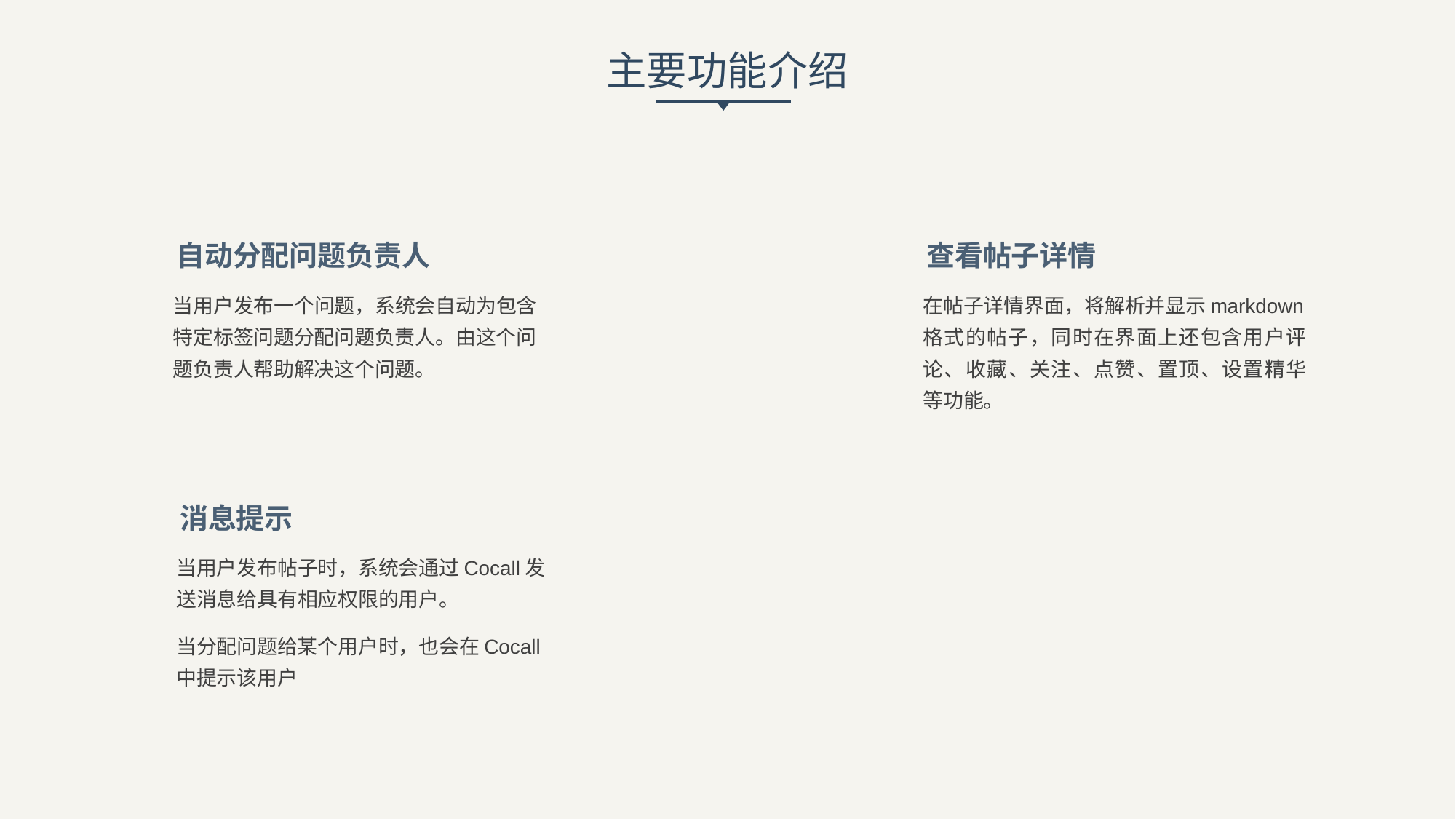

主要功能介绍
自动分配问题负责人
查看帖子详情
当用户发布一个问题，系统会自动为包含特定标签问题分配问题负责人。由这个问题负责人帮助解决这个问题。
在帖子详情界面，将解析并显示markdown格式的帖子，同时在界面上还包含用户评论、收藏、关注、点赞、置顶、设置精华等功能。
消息提示
当用户发布帖子时，系统会通过Cocall发送消息给具有相应权限的用户。
当分配问题给某个用户时，也会在Cocall中提示该用户
延迟符号